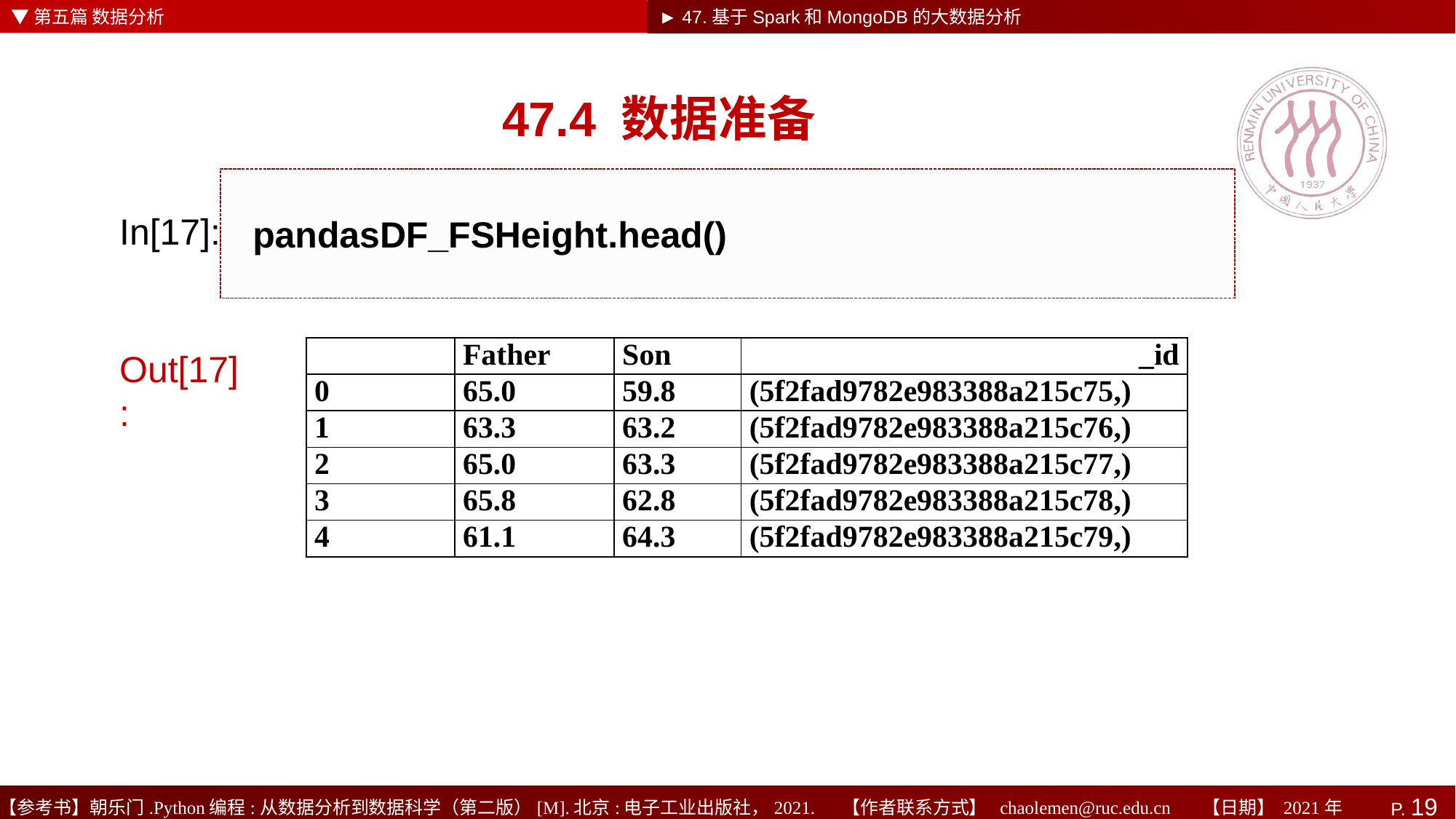

▼第五篇 数据分析
►
► 47.基于Spark和MongoDB的大数据分析
# 47.4 数据准备
pandasDF_FSHeight.head()
In[17]:
|  | Father | Son | \_id |
| --- | --- | --- | --- |
| 0 | 65.0 | 59.8 | (5f2fad9782e983388a215c75,) |
| 1 | 63.3 | 63.2 | (5f2fad9782e983388a215c76,) |
| 2 | 65.0 | 63.3 | (5f2fad9782e983388a215c77,) |
| 3 | 65.8 | 62.8 | (5f2fad9782e983388a215c78,) |
| 4 | 61.1 | 64.3 | (5f2fad9782e983388a215c79,) |
Out[17]: